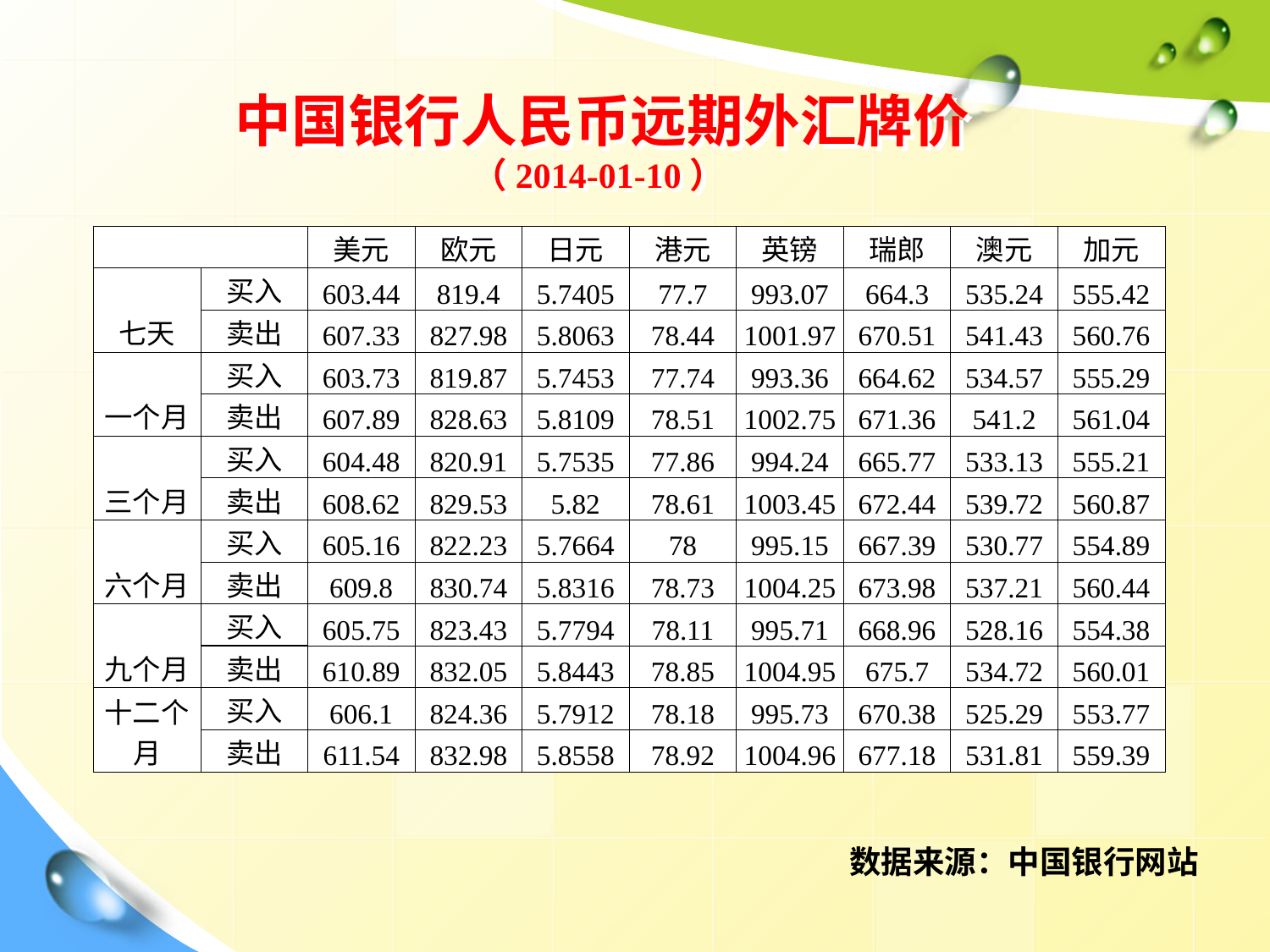

# 中国银行人民币远期外汇牌价 （2014-01-10）
|  |  | 美元 | 欧元 | 日元 | 港元 | 英镑 | 瑞郎 | 澳元 | 加元 |
| --- | --- | --- | --- | --- | --- | --- | --- | --- | --- |
| 七天 | 买入 | 603.44 | 819.4 | 5.7405 | 77.7 | 993.07 | 664.3 | 535.24 | 555.42 |
|  | 卖出 | 607.33 | 827.98 | 5.8063 | 78.44 | 1001.97 | 670.51 | 541.43 | 560.76 |
| 一个月 | 买入 | 603.73 | 819.87 | 5.7453 | 77.74 | 993.36 | 664.62 | 534.57 | 555.29 |
|  | 卖出 | 607.89 | 828.63 | 5.8109 | 78.51 | 1002.75 | 671.36 | 541.2 | 561.04 |
| 三个月 | 买入 | 604.48 | 820.91 | 5.7535 | 77.86 | 994.24 | 665.77 | 533.13 | 555.21 |
|  | 卖出 | 608.62 | 829.53 | 5.82 | 78.61 | 1003.45 | 672.44 | 539.72 | 560.87 |
| 六个月 | 买入 | 605.16 | 822.23 | 5.7664 | 78 | 995.15 | 667.39 | 530.77 | 554.89 |
|  | 卖出 | 609.8 | 830.74 | 5.8316 | 78.73 | 1004.25 | 673.98 | 537.21 | 560.44 |
| 九个月 | 买入 | 605.75 | 823.43 | 5.7794 | 78.11 | 995.71 | 668.96 | 528.16 | 554.38 |
|  | 卖出 | 610.89 | 832.05 | 5.8443 | 78.85 | 1004.95 | 675.7 | 534.72 | 560.01 |
| 十二个月 | 买入 | 606.1 | 824.36 | 5.7912 | 78.18 | 995.73 | 670.38 | 525.29 | 553.77 |
|  | 卖出 | 611.54 | 832.98 | 5.8558 | 78.92 | 1004.96 | 677.18 | 531.81 | 559.39 |
数据来源：中国银行网站